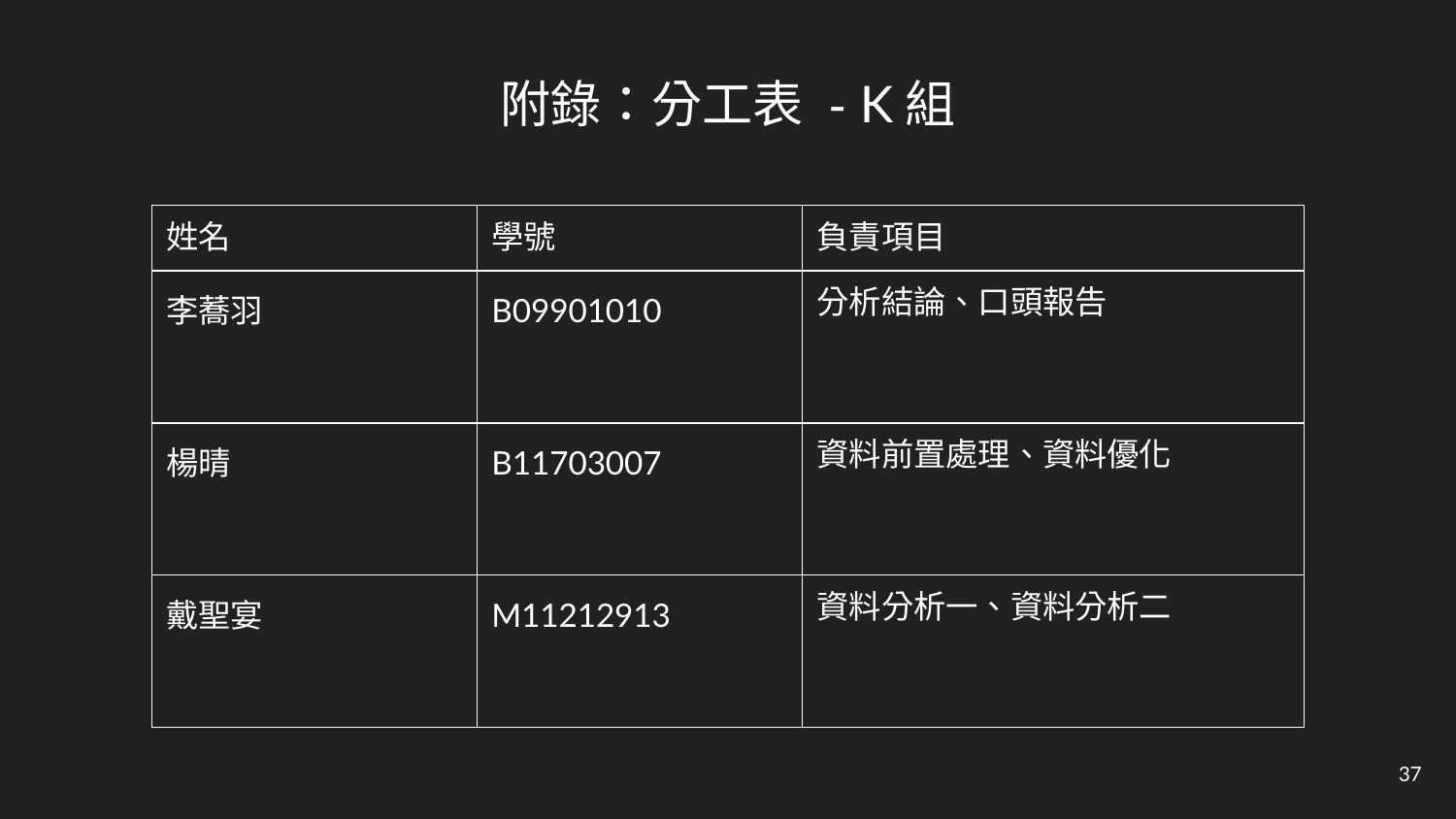

附錄：分工表 - K組
| 姓名 | 學號 | 負責項目 |
| --- | --- | --- |
| 李蕎羽 | B09901010 | 分析結論、口頭報告 |
| 楊晴 | B11703007 | 資料前置處理、資料優化 |
| 戴聖宴 | M11212913 | 資料分析一、資料分析二 |
37